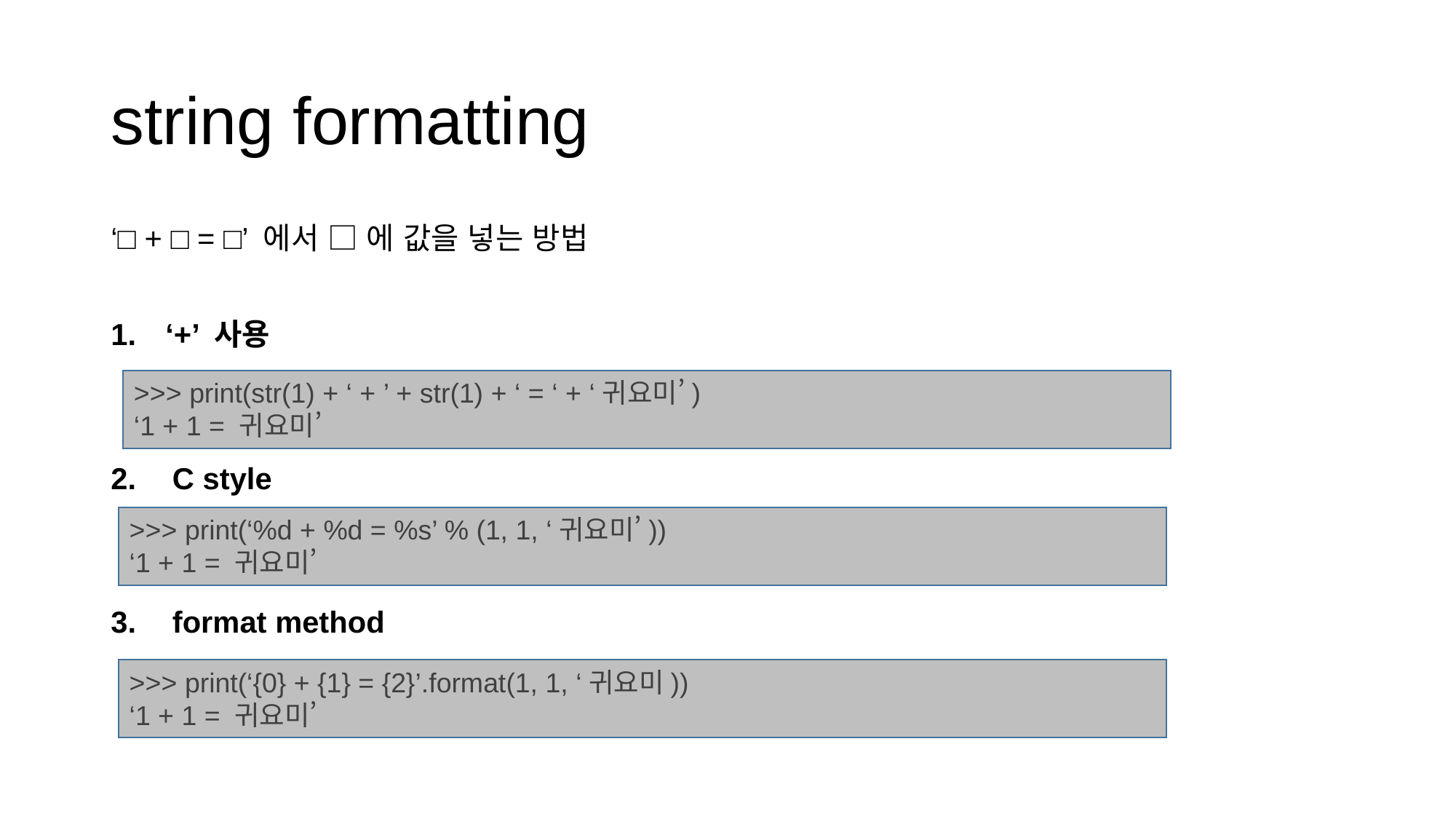

# string formatting
‘□ + □ = □’ 에서 □ 에 값을 넣는 방법

‘+’ 사용

C style

format method

>>> print(str(1) + ‘ + ’ + str(1) + ‘ = ‘ + ‘귀요미’)
‘1 + 1 = 귀요미’
>>> print(‘%d + %d = %s’ % (1, 1, ‘귀요미’))
‘1 + 1 = 귀요미’
>>> print(‘{0} + {1} = {2}’.format(1, 1, ‘귀요미))
‘1 + 1 = 귀요미’